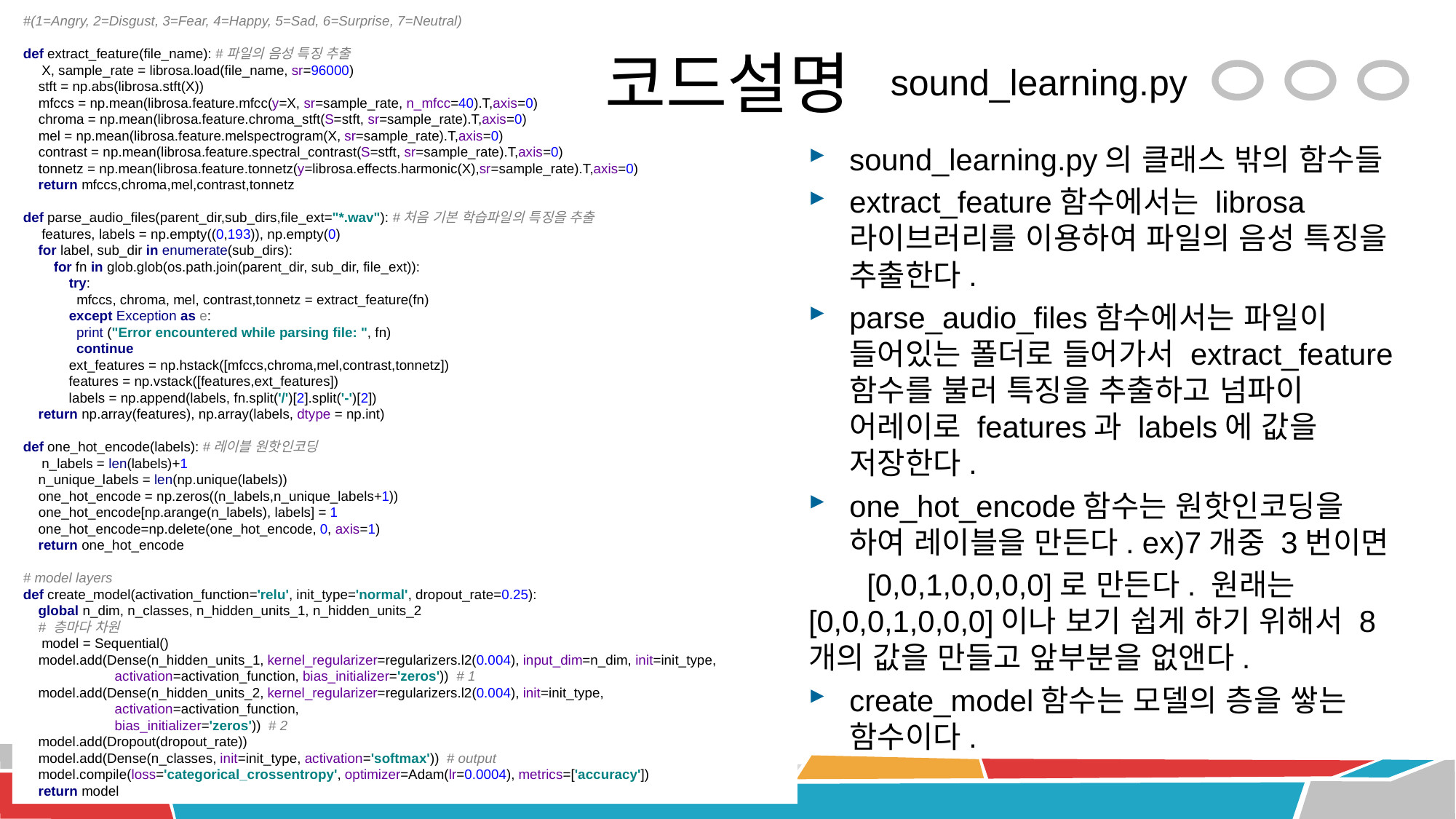

#(1=Angry, 2=Disgust, 3=Fear, 4=Happy, 5=Sad, 6=Surprise, 7=Neutral)
def extract_feature(file_name): #파일의 음성 특징 추출
    X, sample_rate = librosa.load(file_name, sr=96000)
    stft = np.abs(librosa.stft(X))
    mfccs = np.mean(librosa.feature.mfcc(y=X, sr=sample_rate, n_mfcc=40).T,axis=0)
    chroma = np.mean(librosa.feature.chroma_stft(S=stft, sr=sample_rate).T,axis=0)
    mel = np.mean(librosa.feature.melspectrogram(X, sr=sample_rate).T,axis=0)
    contrast = np.mean(librosa.feature.spectral_contrast(S=stft, sr=sample_rate).T,axis=0)
    tonnetz = np.mean(librosa.feature.tonnetz(y=librosa.effects.harmonic(X),sr=sample_rate).T,axis=0)
    return mfccs,chroma,mel,contrast,tonnetz
def parse_audio_files(parent_dir,sub_dirs,file_ext="*.wav"): #처음 기본 학습파일의 특징을 추출
    features, labels = np.empty((0,193)), np.empty(0)
    for label, sub_dir in enumerate(sub_dirs):
        for fn in glob.glob(os.path.join(parent_dir, sub_dir, file_ext)):
            try:
              mfccs, chroma, mel, contrast,tonnetz = extract_feature(fn)
            except Exception as e:
              print ("Error encountered while parsing file: ", fn)
              continue
            ext_features = np.hstack([mfccs,chroma,mel,contrast,tonnetz])
            features = np.vstack([features,ext_features])
            labels = np.append(labels, fn.split('/')[2].split('-')[2])
    return np.array(features), np.array(labels, dtype = np.int)
def one_hot_encode(labels): #레이블 원핫인코딩
    n_labels = len(labels)+1
    n_unique_labels = len(np.unique(labels))
    one_hot_encode = np.zeros((n_labels,n_unique_labels+1))
    one_hot_encode[np.arange(n_labels), labels] = 1
    one_hot_encode=np.delete(one_hot_encode, 0, axis=1)
    return one_hot_encode
# model layers
def create_model(activation_function='relu', init_type='normal', dropout_rate=0.25):
    global n_dim, n_classes, n_hidden_units_1, n_hidden_units_2
    # 층마다 차원
    model = Sequential()
    model.add(Dense(n_hidden_units_1, kernel_regularizer=regularizers.l2(0.004), input_dim=n_dim, init=init_type,
                        activation=activation_function, bias_initializer='zeros'))  # 1
    model.add(Dense(n_hidden_units_2, kernel_regularizer=regularizers.l2(0.004), init=init_type,
                        activation=activation_function,
                        bias_initializer='zeros'))  # 2
    model.add(Dropout(dropout_rate))
    model.add(Dense(n_classes, init=init_type, activation='softmax'))  # output
    model.compile(loss='categorical_crossentropy', optimizer=Adam(lr=0.0004), metrics=['accuracy'])
    return model
# 코드설명
sound_learning.py
sound_learning.py의 클래스 밖의 함수들
extract_feature함수에서는 librosa라이브러리를 이용하여 파일의 음성 특징을 추출한다.
parse_audio_files함수에서는 파일이 들어있는 폴더로 들어가서 extract_feature함수를 불러 특징을 추출하고 넘파이 어레이로 features과 labels에 값을 저장한다.
one_hot_encode함수는 원핫인코딩을 하여 레이블을 만든다. ex)7개중 3번이면
       [0,0,1,0,0,0,0]로 만든다. 원래는 [0,0,0,1,0,0,0]이나 보기 쉽게 하기 위해서 8개의 값을 만들고 앞부분을 없앤다.
create_model함수는 모델의 층을 쌓는 함수이다.